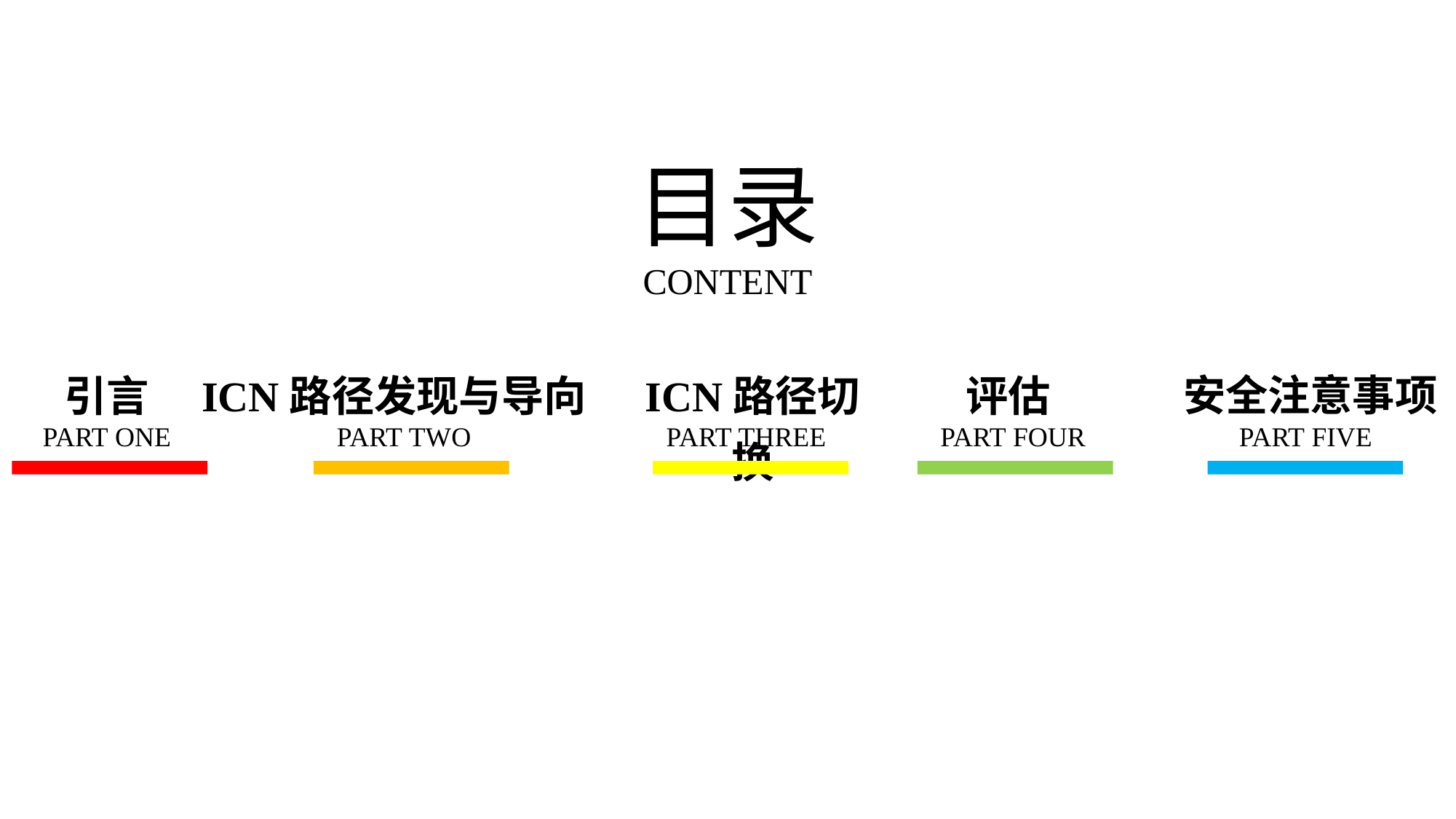

目录
CONTENT
安全注意事项
引言
ICN路径发现与导向
ICN路径切换
评估
PART ONE
PART TWO
PART THREE
PART FOUR
PART FIVE